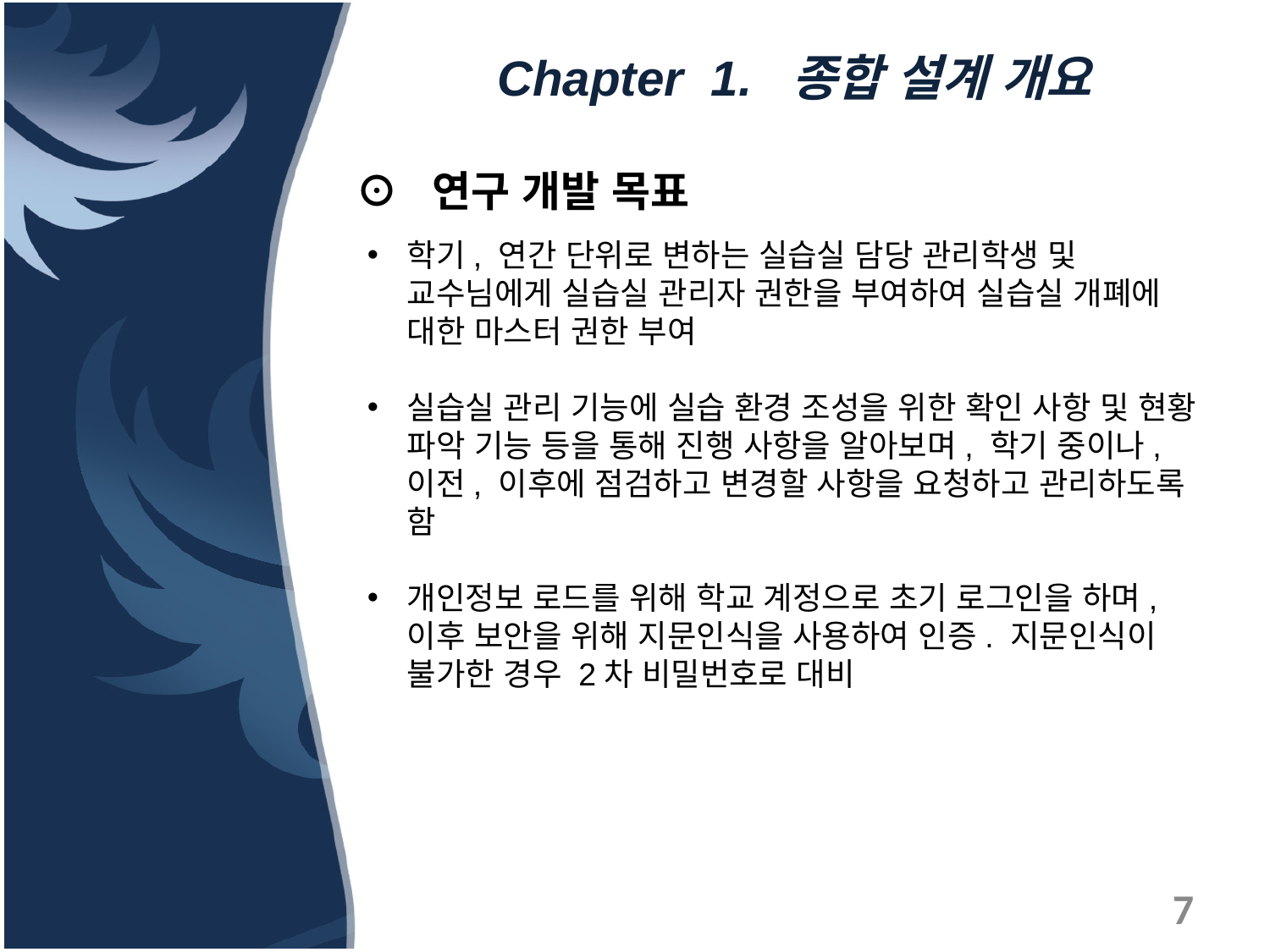

Chapter  1.  종합 설계 개요
⊙  연구 개발 목표

학기, 연간 단위로 변하는 실습실 담당 관리학생 및 교수님에게 실습실 관리자 권한을 부여하여 실습실 개폐에 대한 마스터 권한 부여

실습실 관리 기능에 실습 환경 조성을 위한 확인 사항 및 현황 파악 기능 등을 통해 진행 사항을 알아보며, 학기 중이나, 이전, 이후에 점검하고 변경할 사항을 요청하고 관리하도록 함

개인정보 로드를 위해 학교 계정으로 초기 로그인을 하며, 이후 보안을 위해 지문인식을 사용하여 인증. 지문인식이 불가한 경우 2차 비밀번호로 대비
7